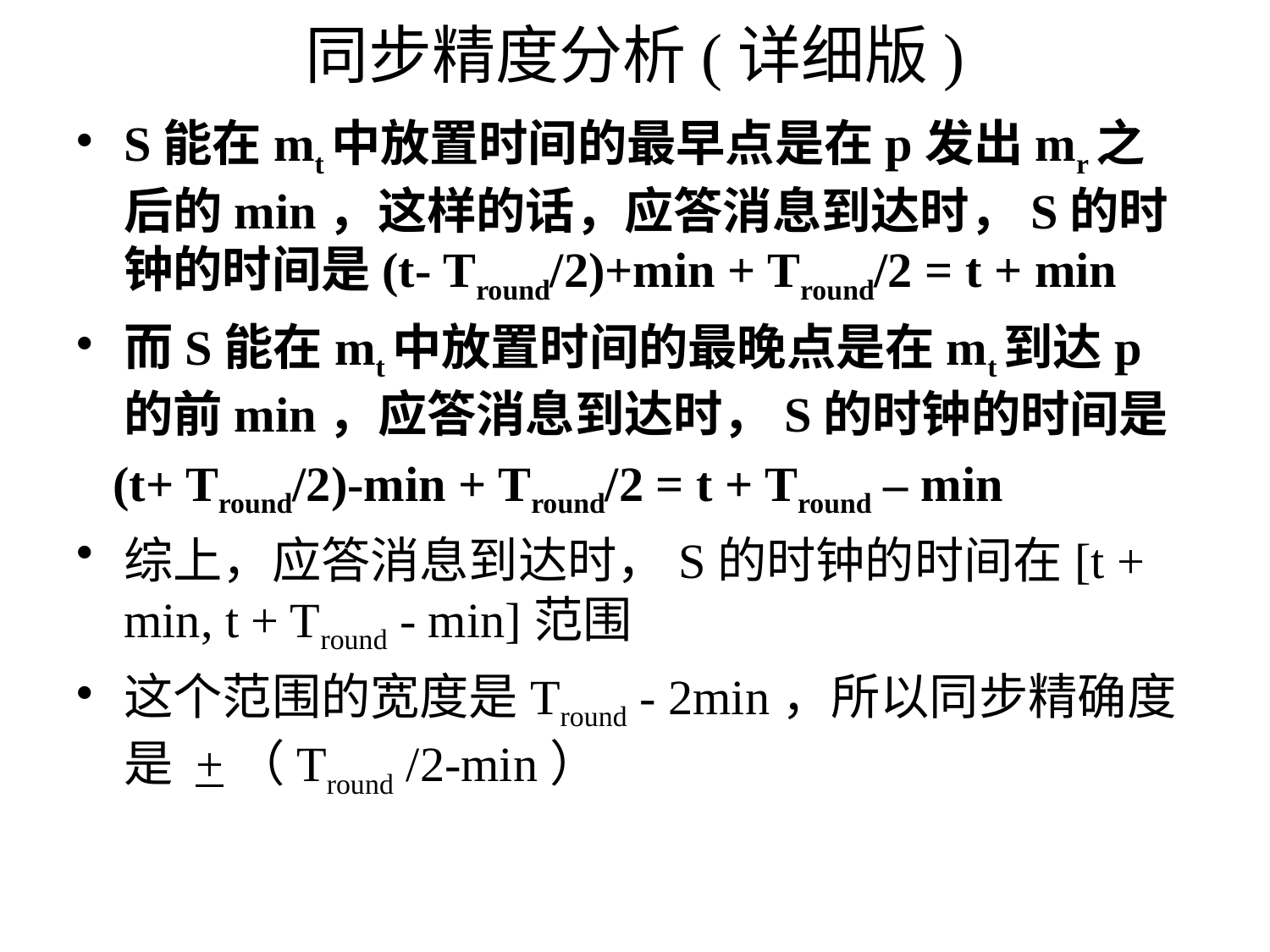

# 同步精度分析(详细版)
S能在mt中放置时间的最早点是在p发出mr之后的min，这样的话，应答消息到达时，S的时钟的时间是(t- Tround/2)+min + Tround/2 = t + min
而S能在mt中放置时间的最晚点是在mt到达p的前min，应答消息到达时，S的时钟的时间是
   (t+ Tround/2)-min + Tround/2 = t + Tround – min
综上，应答消息到达时，S的时钟的时间在[t + min, t + Tround - min]范围
这个范围的宽度是Tround - 2min，所以同步精确度是 +（Tround /2-min）